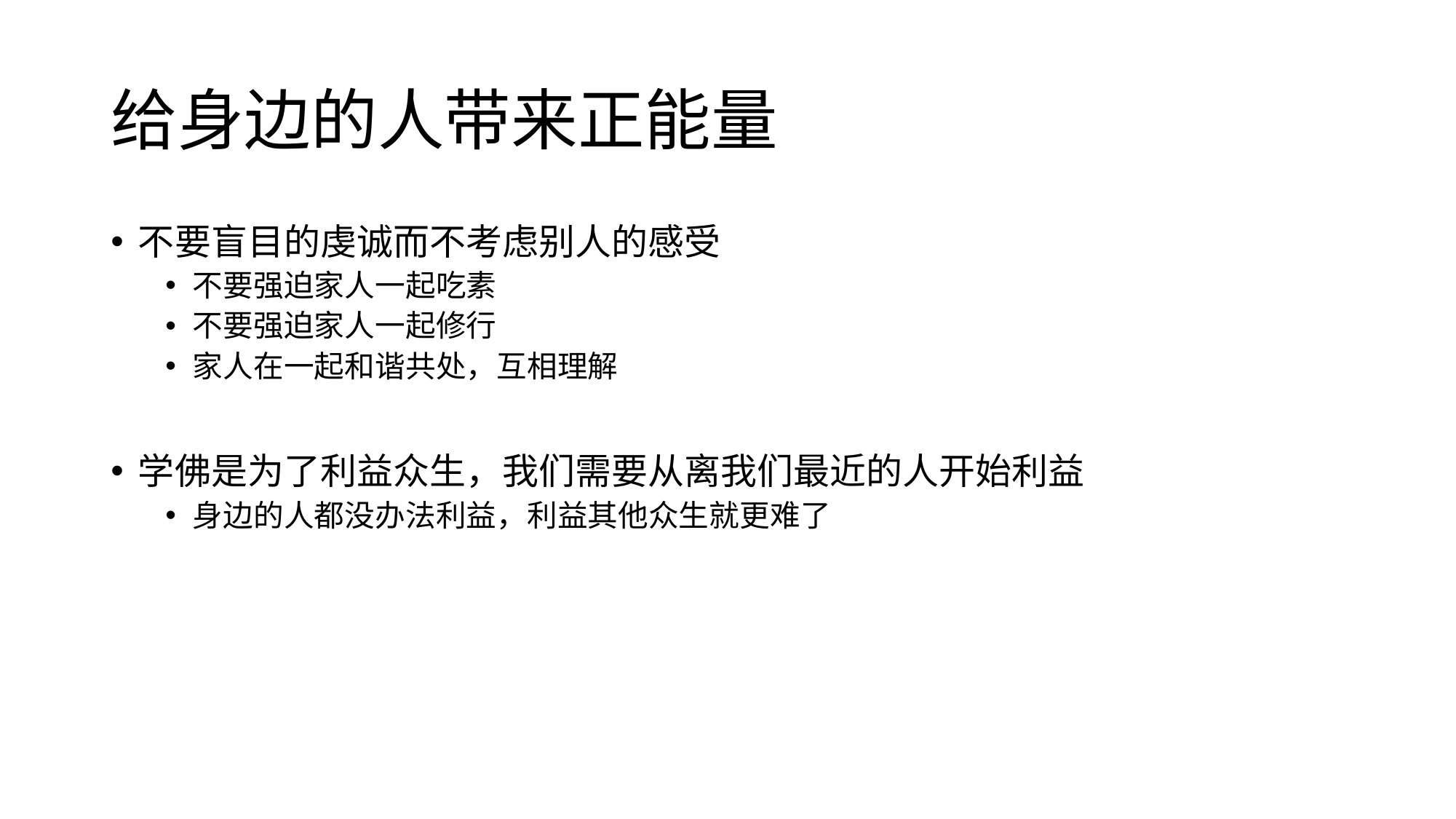

# 给身边的人带来正能量
不要盲目的虔诚而不考虑别人的感受
不要强迫家人一起吃素
不要强迫家人一起修行
家人在一起和谐共处，互相理解

学佛是为了利益众生，我们需要从离我们最近的人开始利益
身边的人都没办法利益，利益其他众生就更难了